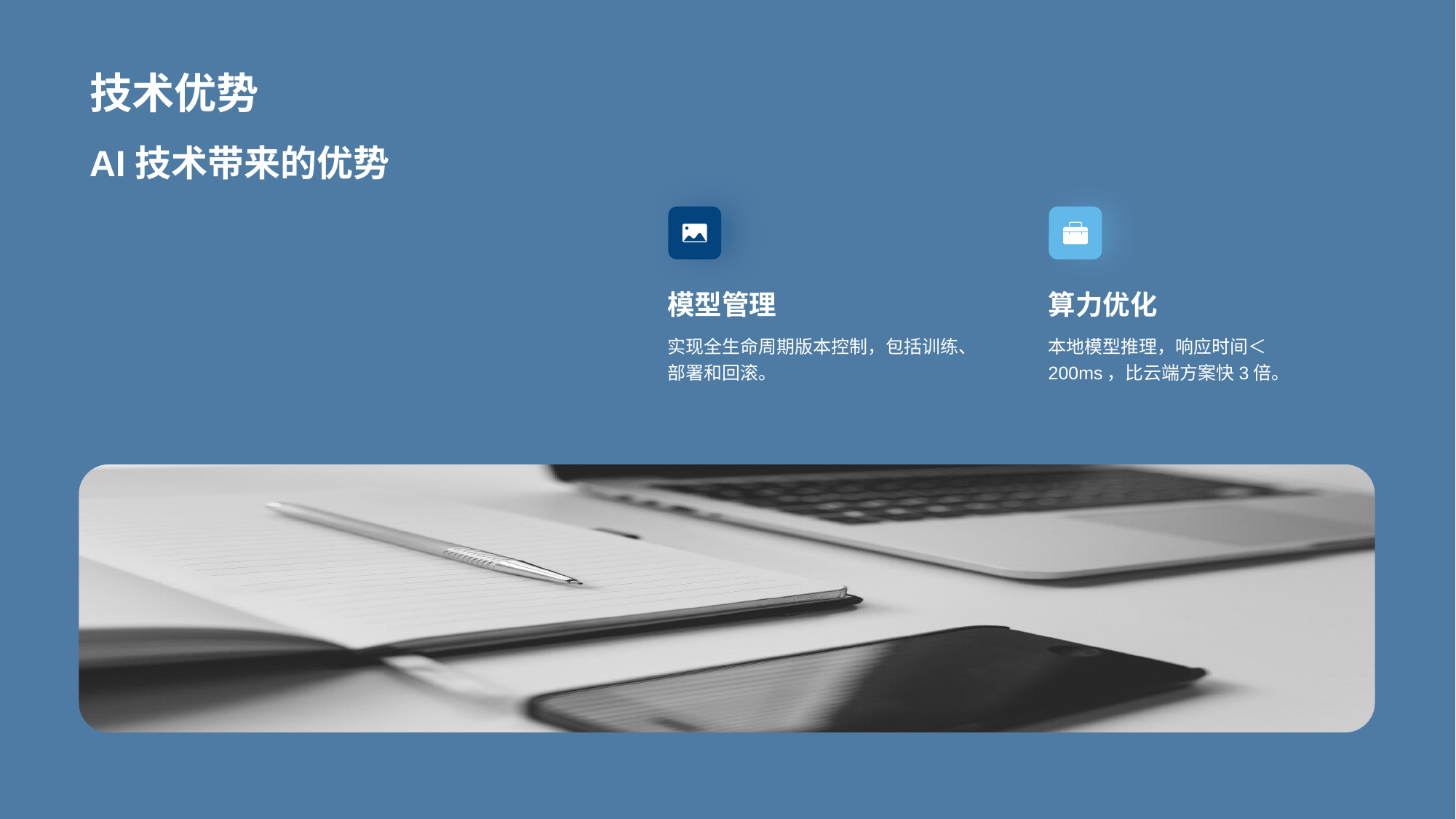

# 技术优势
AI技术带来的优势

模型管理
实现全生命周期版本控制，包括训练、部署和回滚。

算力优化
本地模型推理，响应时间＜200ms，比云端方案快3倍。